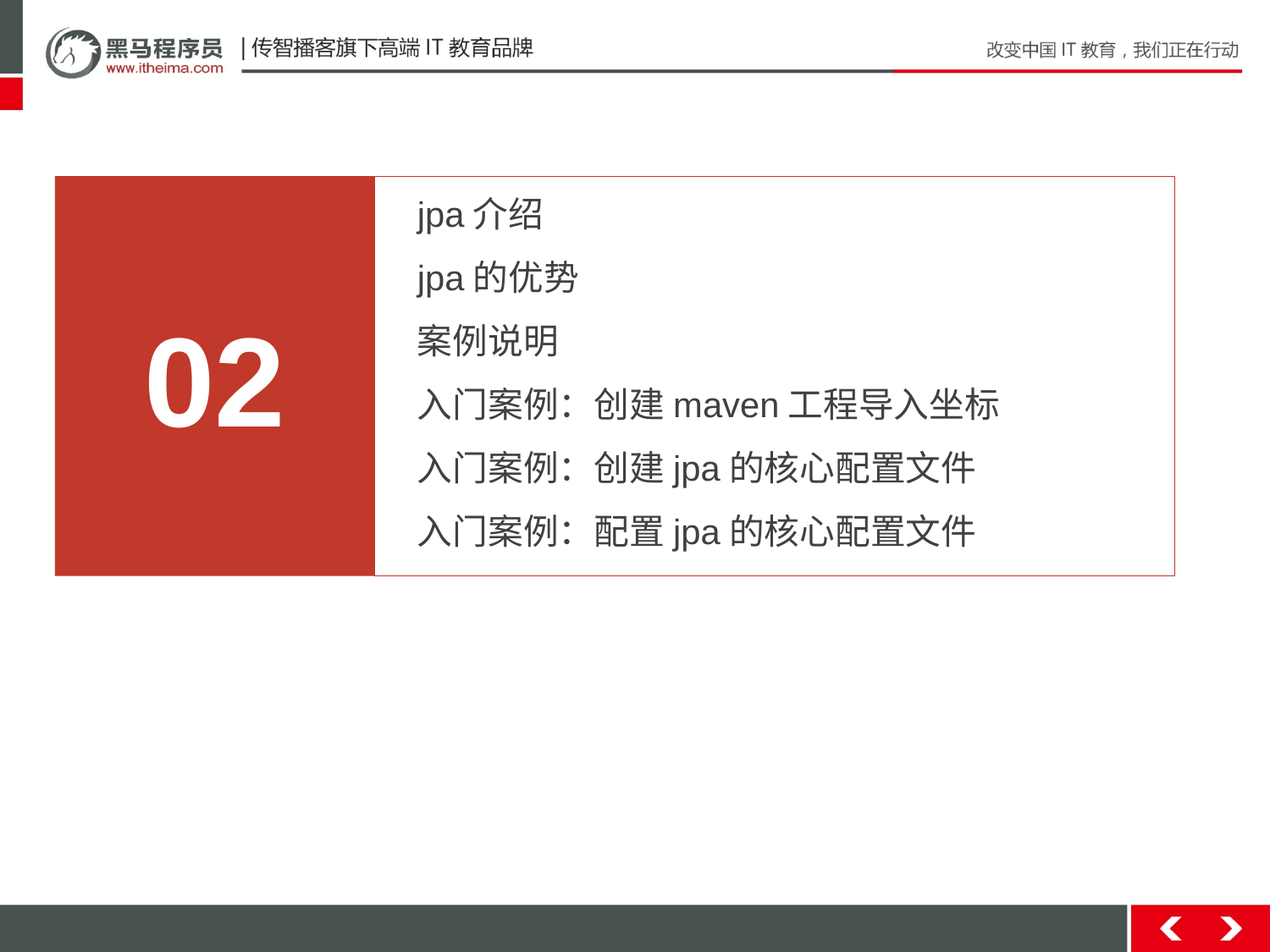

02

jpa介绍
jpa的优势
案例说明
入门案例：创建maven工程导入坐标
入门案例：创建jpa的核心配置文件
入门案例：配置jpa的核心配置文件